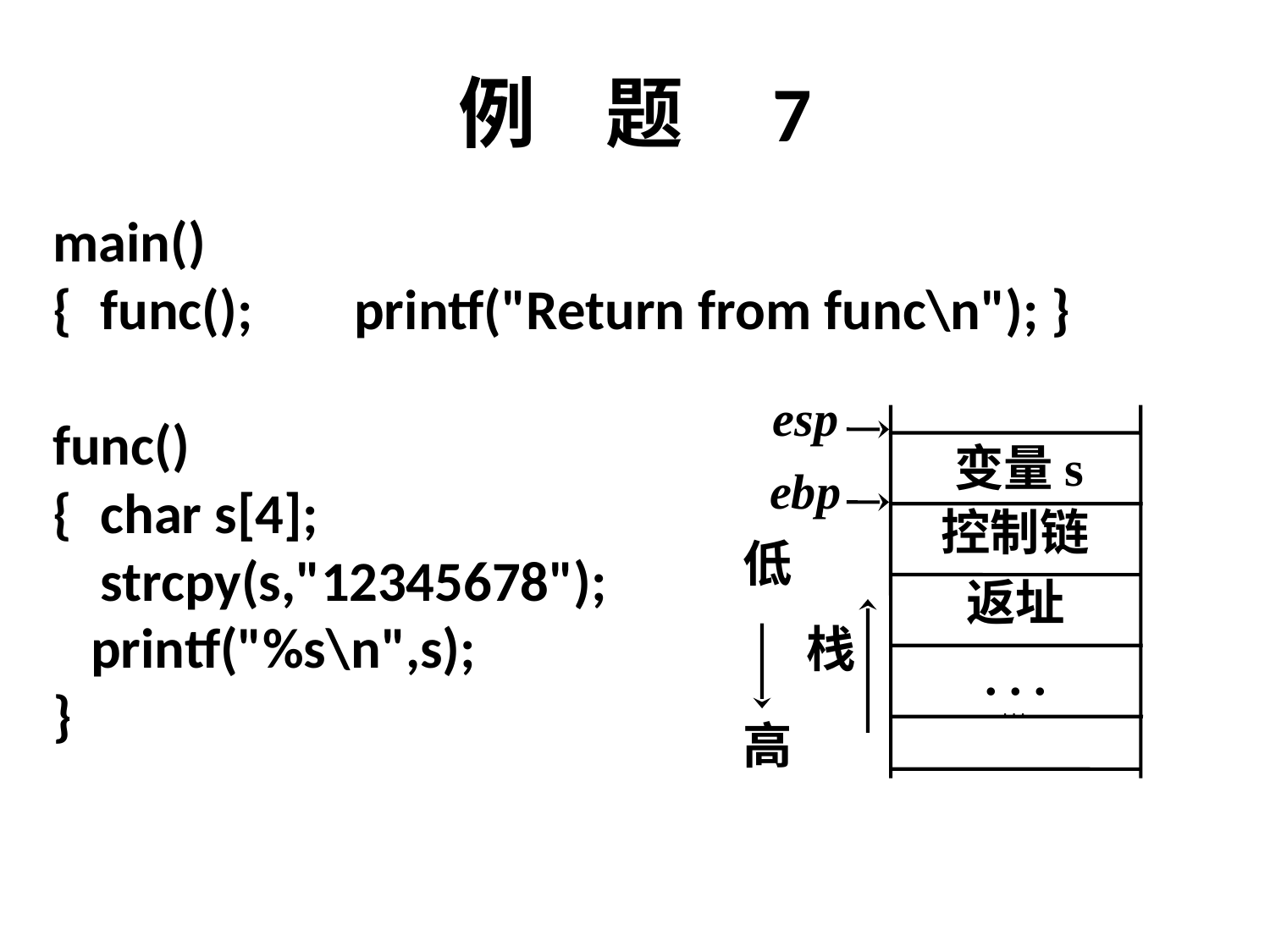

# 例    题    7
main()
{	func();	printf("Return from func\n"); }

func()
{	char s[4];
	strcpy(s,"12345678");
   printf("%s\n",s);
}

esp

变量s

ebp
控制链

低
返址

栈

. . .

. . .
高